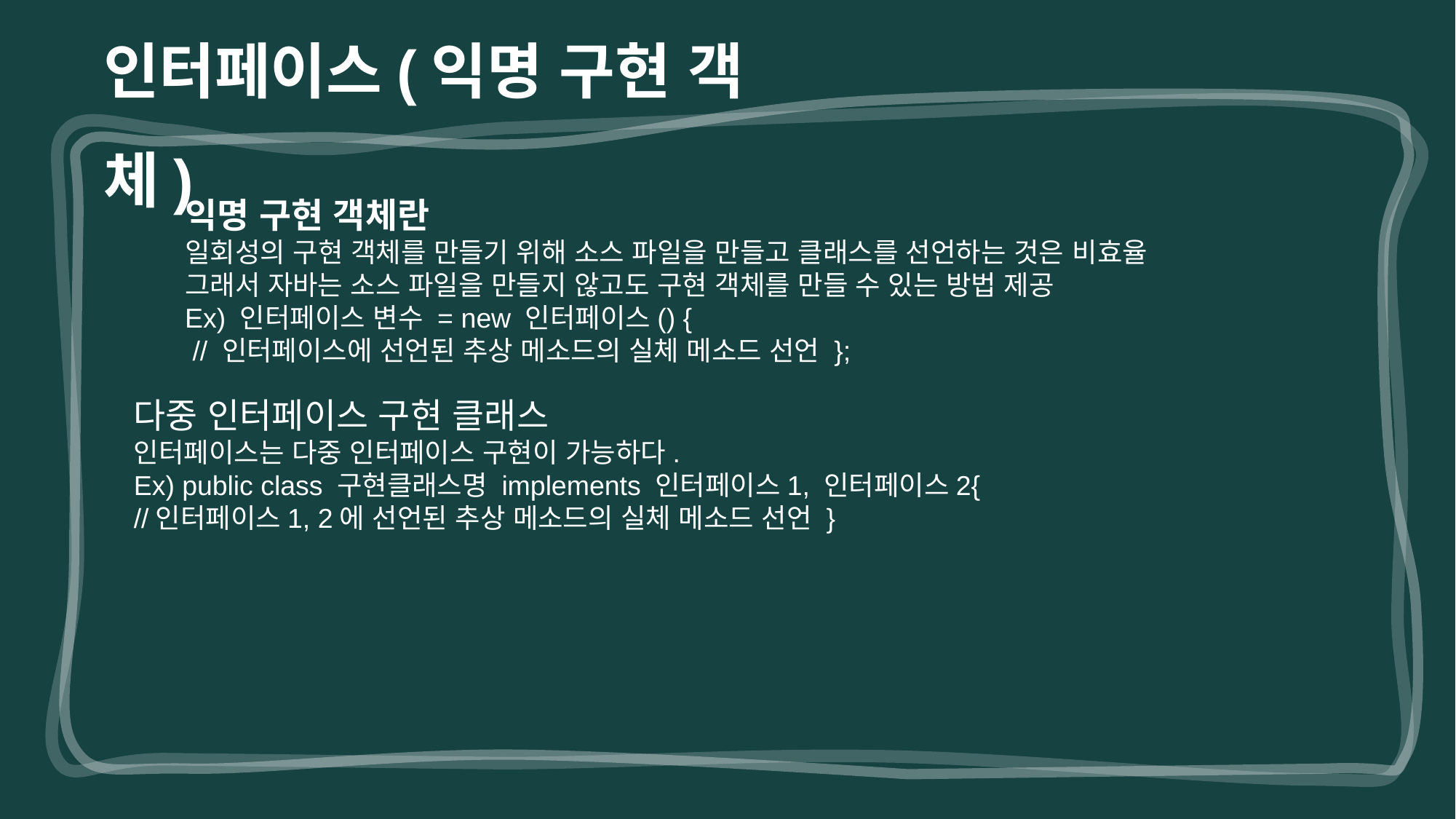

인터페이스(익명 구현 객체)

익명 구현 객체란
일회성의 구현 객체를 만들기 위해 소스 파일을 만들고 클래스를 선언하는 것은 비효율
그래서 자바는 소스 파일을 만들지 않고도 구현 객체를 만들 수 있는 방법 제공
Ex) 인터페이스 변수 = new 인터페이스() {
 // 인터페이스에 선언된 추상 메소드의 실체 메소드 선언 };
다중 인터페이스 구현 클래스
인터페이스는 다중 인터페이스 구현이 가능하다.
Ex) public class 구현클래스명 implements 인터페이스1, 인터페이스2{
//인터페이스1, 2에 선언된 추상 메소드의 실체 메소드 선언 }